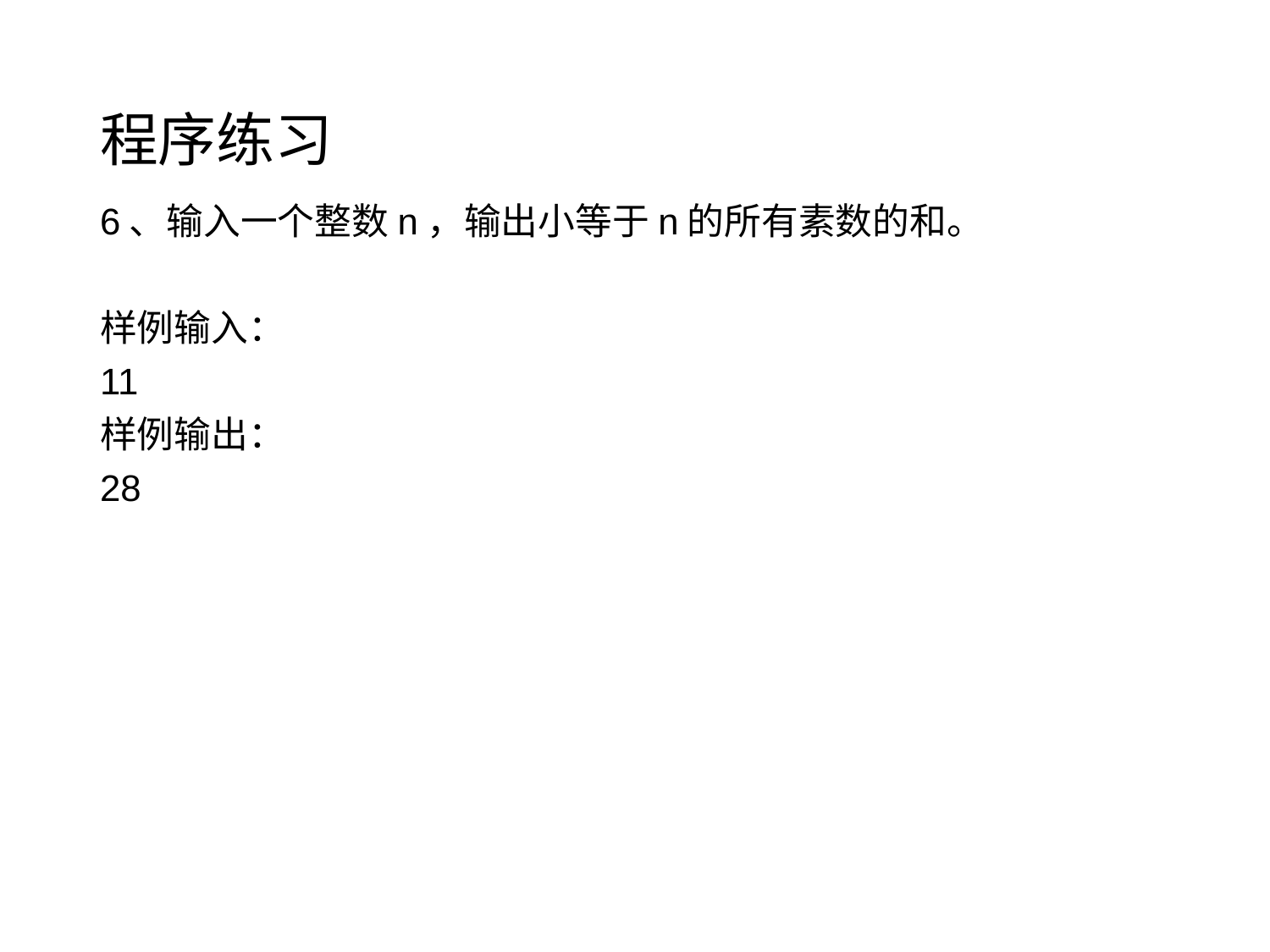

# 程序练习
6、输入一个整数n，输出小等于n的所有素数的和。

样例输入：
11
样例输出：
28